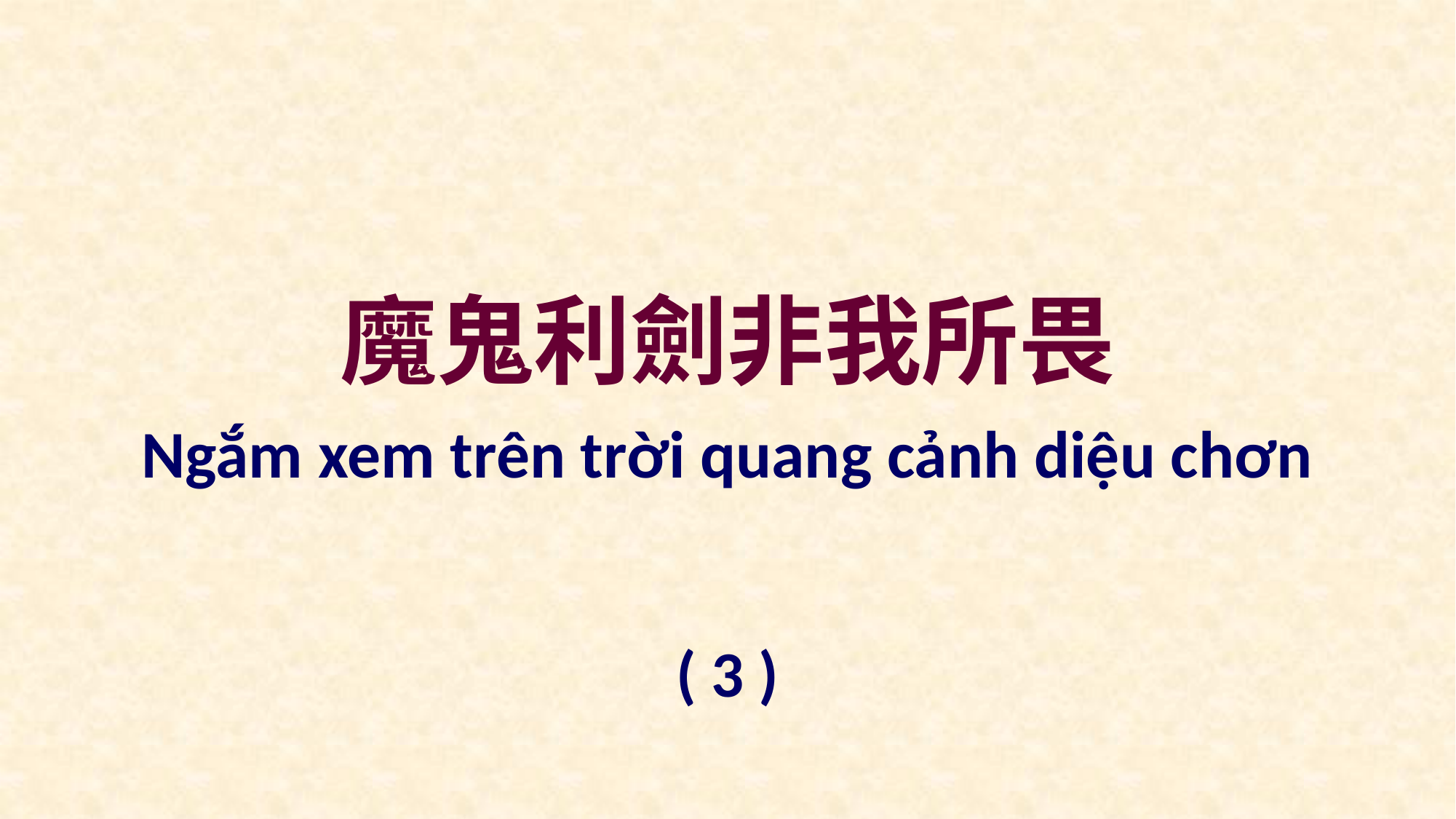

魔鬼利劍非我所畏
Ngắm xem trên trời quang cảnh diệu chơn
( 3 )